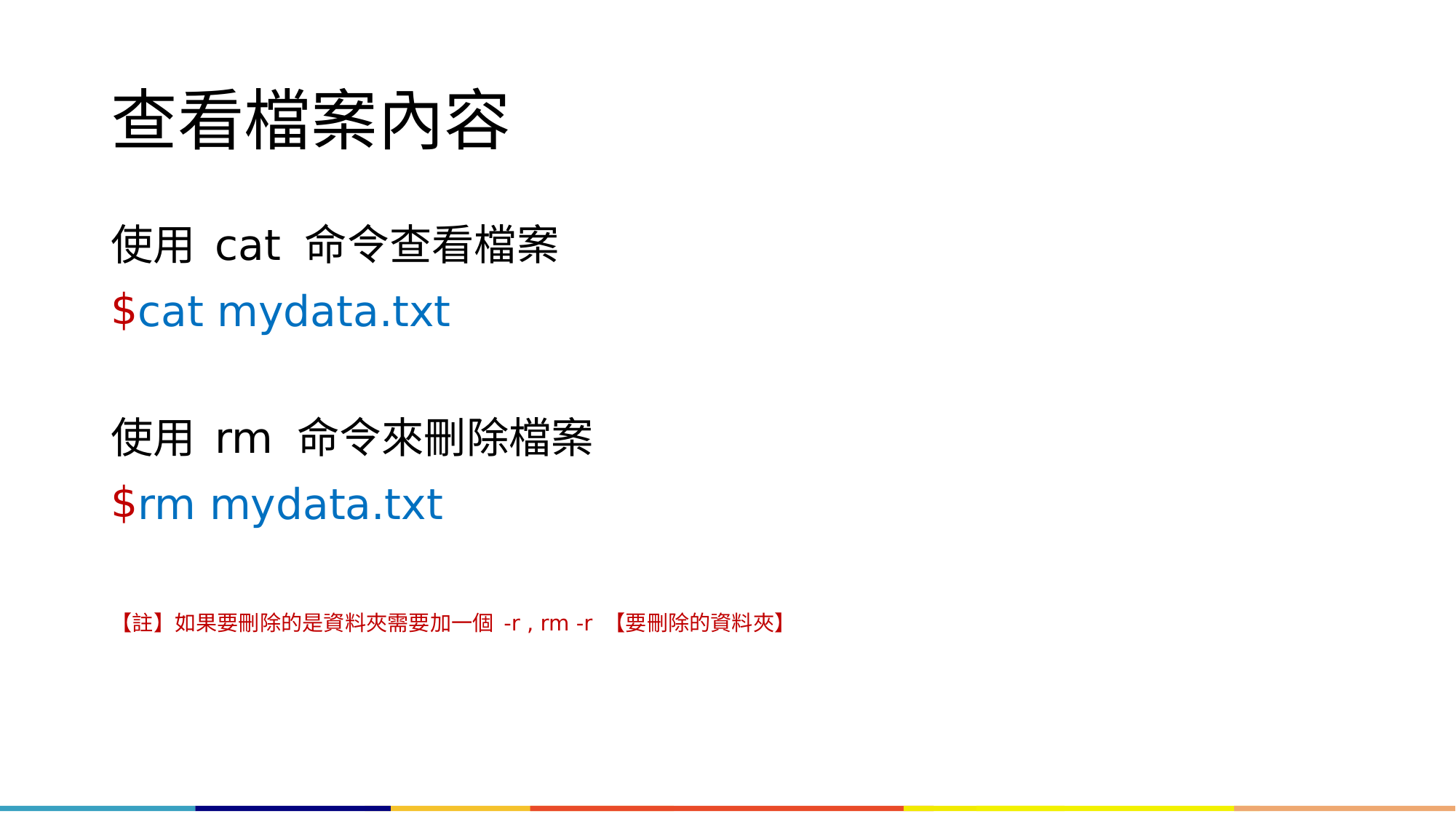

# 查看檔案內容
使用 cat 命令查看檔案
cat mydata.txt

使用 rm 命令來刪除檔案
rm mydata.txt

【註】如果要刪除的是資料夾需要加一個 -r , rm -r 【要刪除的資料夾】